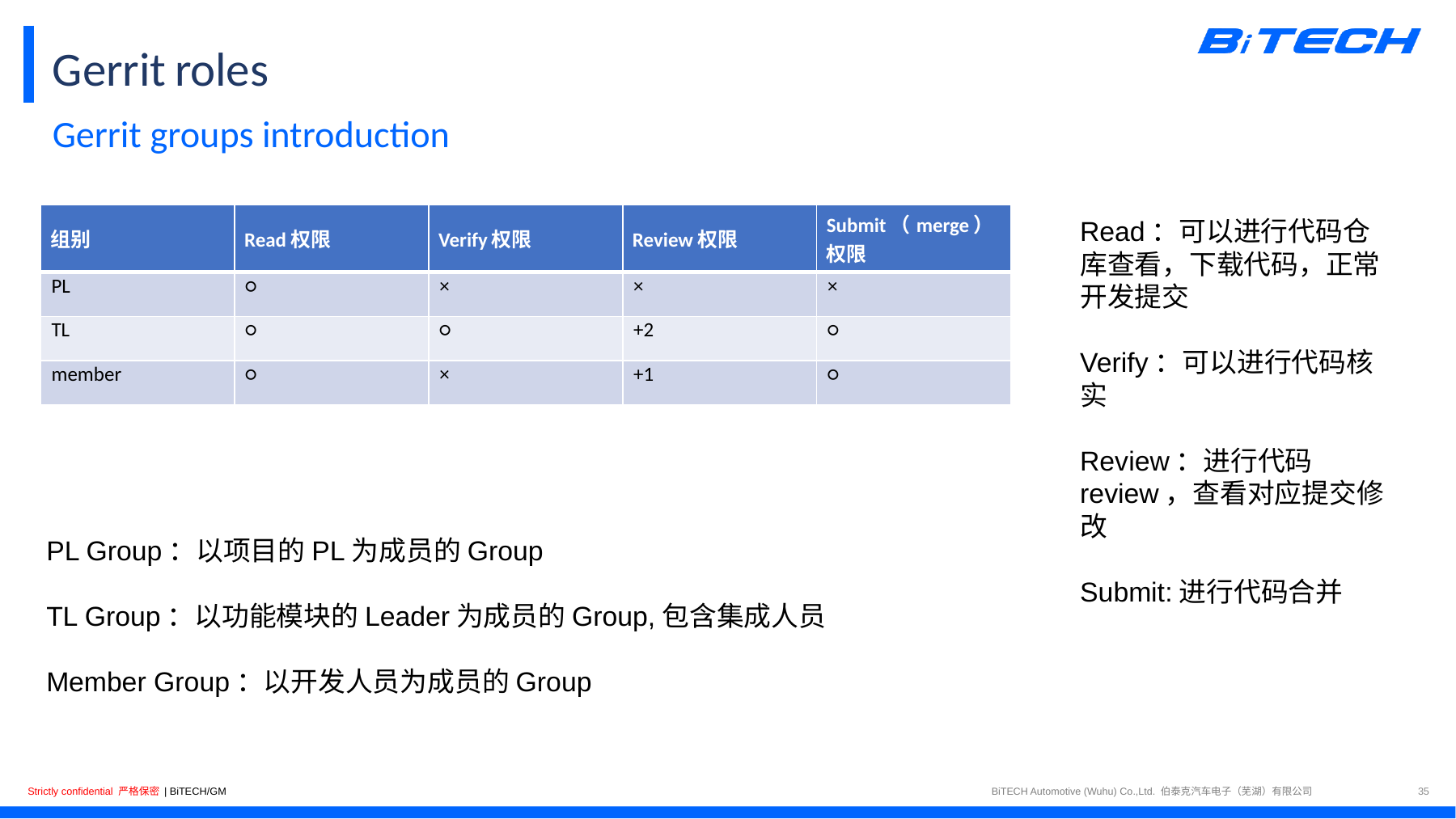

Gerrit roles

Gerrit groups introduction

| 组别 | Read权限 | Verify权限 | Review权限 | Submit（merge）权限 |
| --- | --- | --- | --- | --- |
| PL | ○ | × | × | × |
| TL | ○ | ○ | +2 | ○ |
| member | ○ | × | +1 | ○ |
Read：可以进行代码仓库查看，下载代码，正常开发提交

Verify：可以进行代码核实

Review：进行代码review，查看对应提交修改

Submit:进行代码合并

PL Group：以项目的PL为成员的Group

TL Group：以功能模块的Leader为成员的Group,包含集成人员

Member Group：以开发人员为成员的Group

35